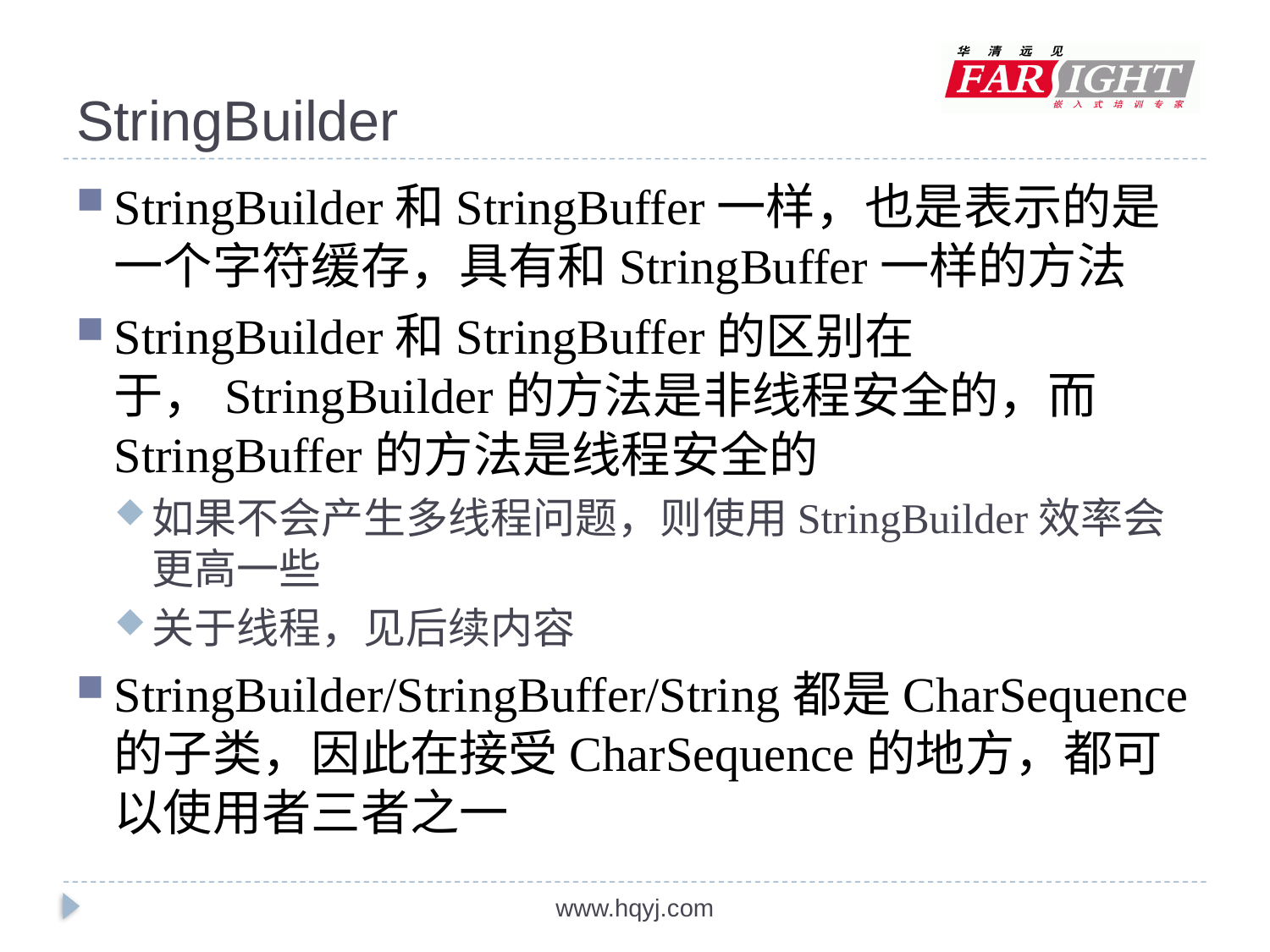

# StringBuilder
StringBuilder和StringBuffer一样，也是表示的是一个字符缓存，具有和StringBuffer一样的方法
StringBuilder和StringBuffer的区别在于，StringBuilder的方法是非线程安全的，而StringBuffer的方法是线程安全的
如果不会产生多线程问题，则使用StringBuilder效率会更高一些
关于线程，见后续内容
StringBuilder/StringBuffer/String都是CharSequence的子类，因此在接受CharSequence的地方，都可以使用者三者之一
13
www.hqyj.com